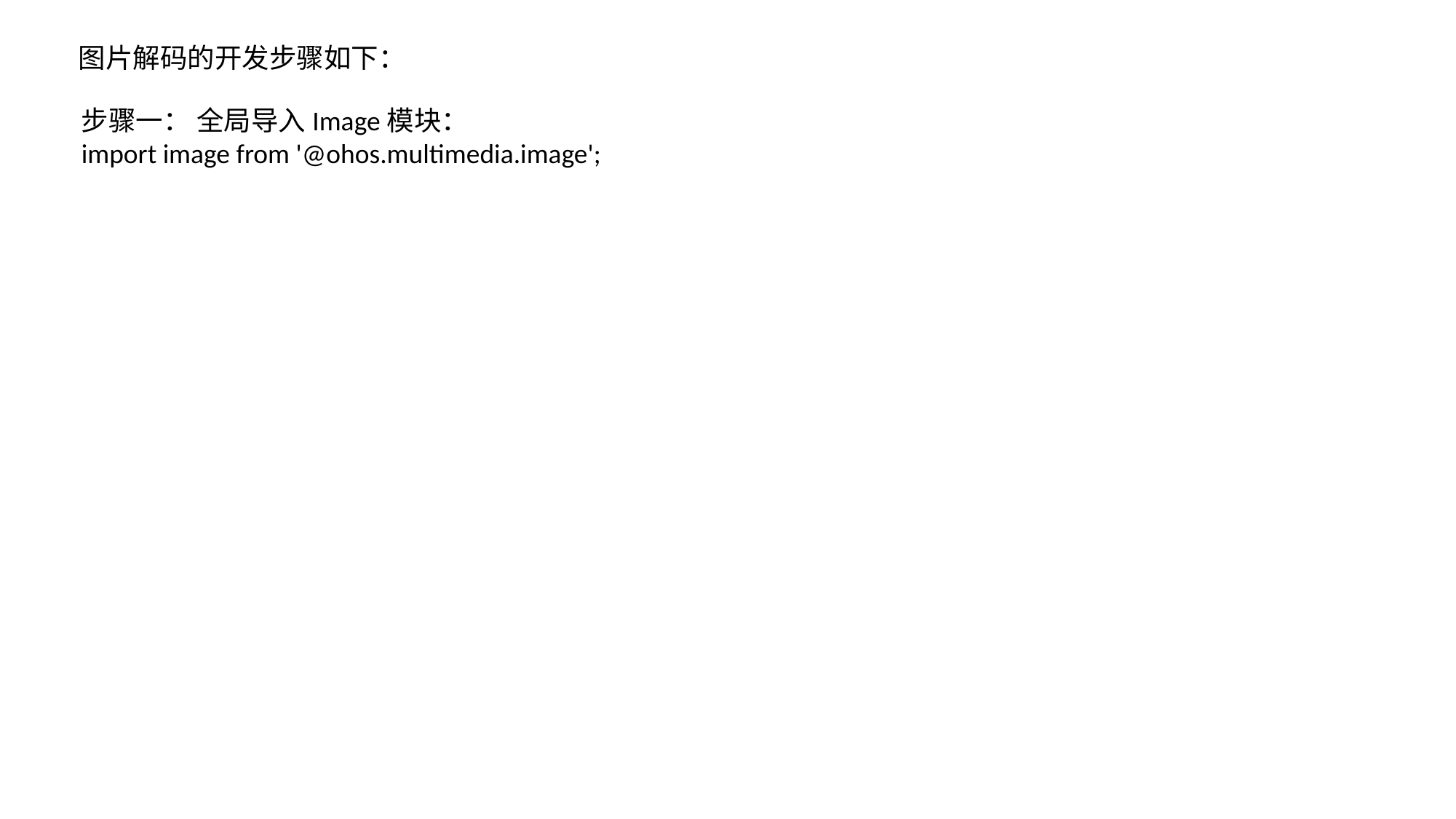

图片解码的开发步骤如下：
步骤一： 全局导入Image模块：
import image from '@ohos.multimedia.image';